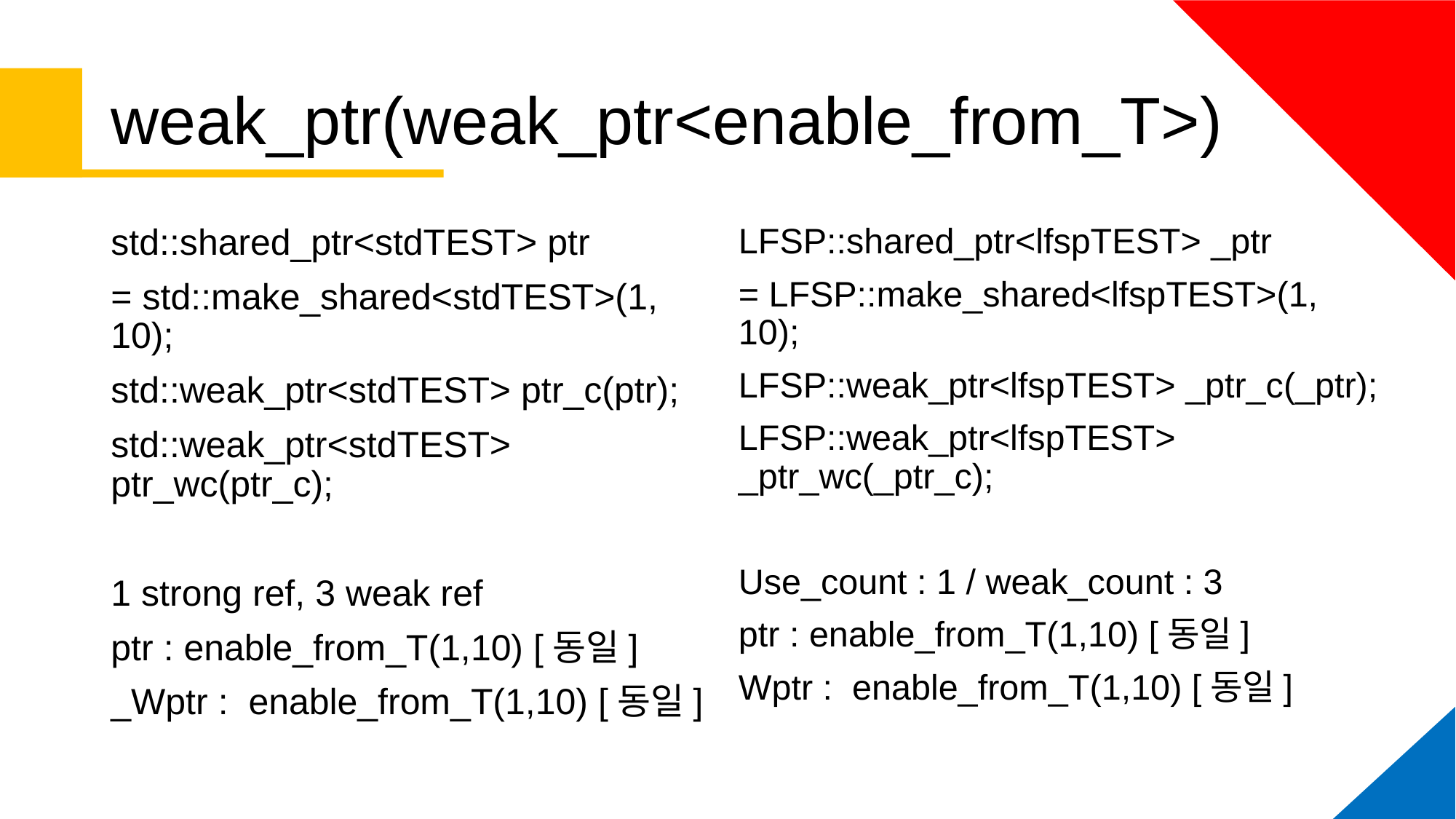

# weak_ptr(weak_ptr<enable_from_T>)

std::shared_ptr<stdTEST> ptr
= std::make_shared<stdTEST>(1, 10);
std::weak_ptr<stdTEST> ptr_c(ptr);
std::weak_ptr<stdTEST> ptr_wc(ptr_c);

1 strong ref, 3 weak ref
ptr : enable_from_T(1,10) [동일]
_Wptr :  enable_from_T(1,10) [동일]

LFSP::shared_ptr<lfspTEST> _ptr
= LFSP::make_shared<lfspTEST>(1, 10);
LFSP::weak_ptr<lfspTEST> _ptr_c(_ptr);
LFSP::weak_ptr<lfspTEST> _ptr_wc(_ptr_c);

Use_count : 1 / weak_count : 3
ptr : enable_from_T(1,10) [동일]
Wptr :  enable_from_T(1,10) [동일]